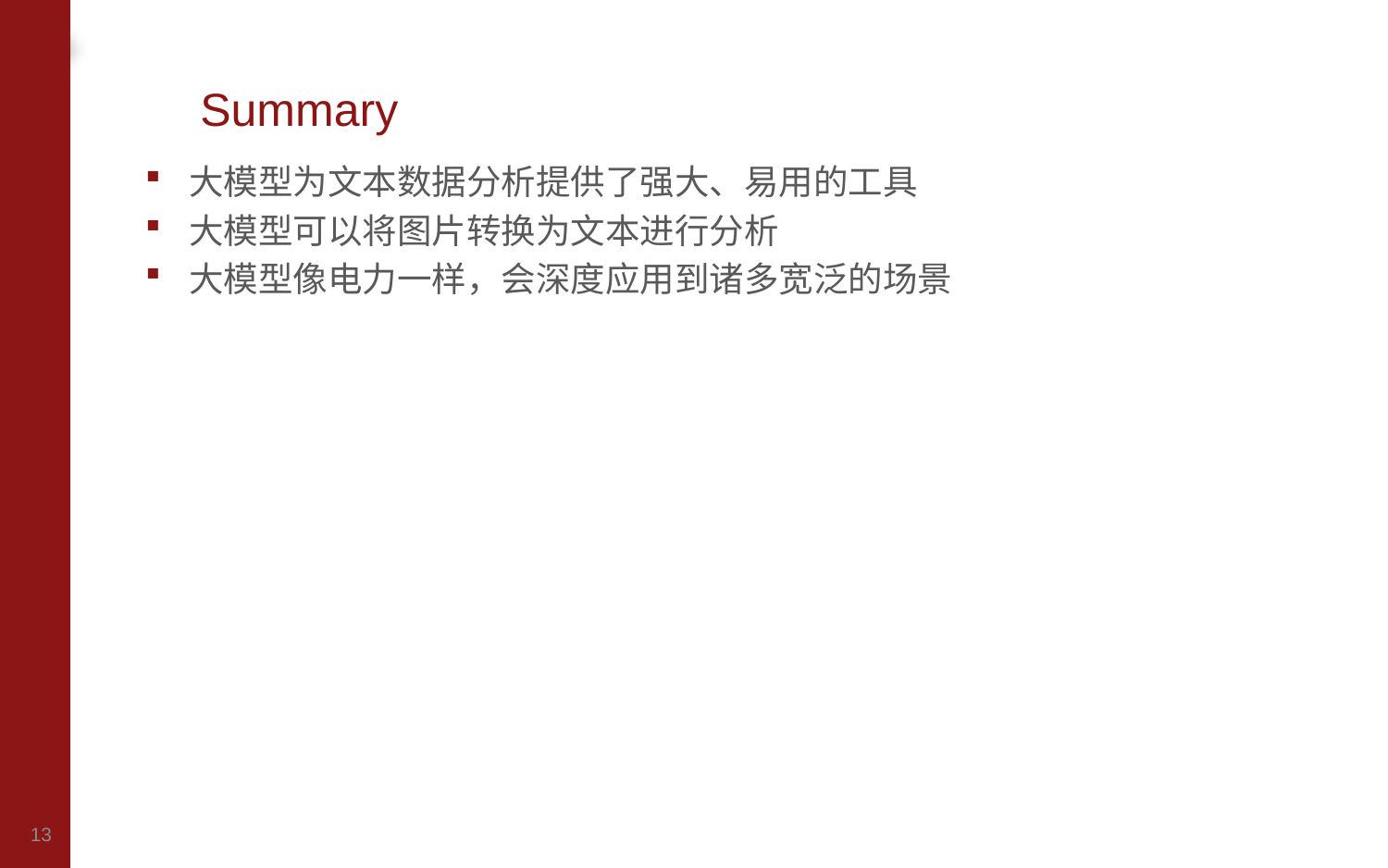

# Summary
大模型为文本数据分析提供了强大、易用的工具
大模型可以将图片转换为文本进行分析
大模型像电力一样，会深度应用到诸多宽泛的场景
13